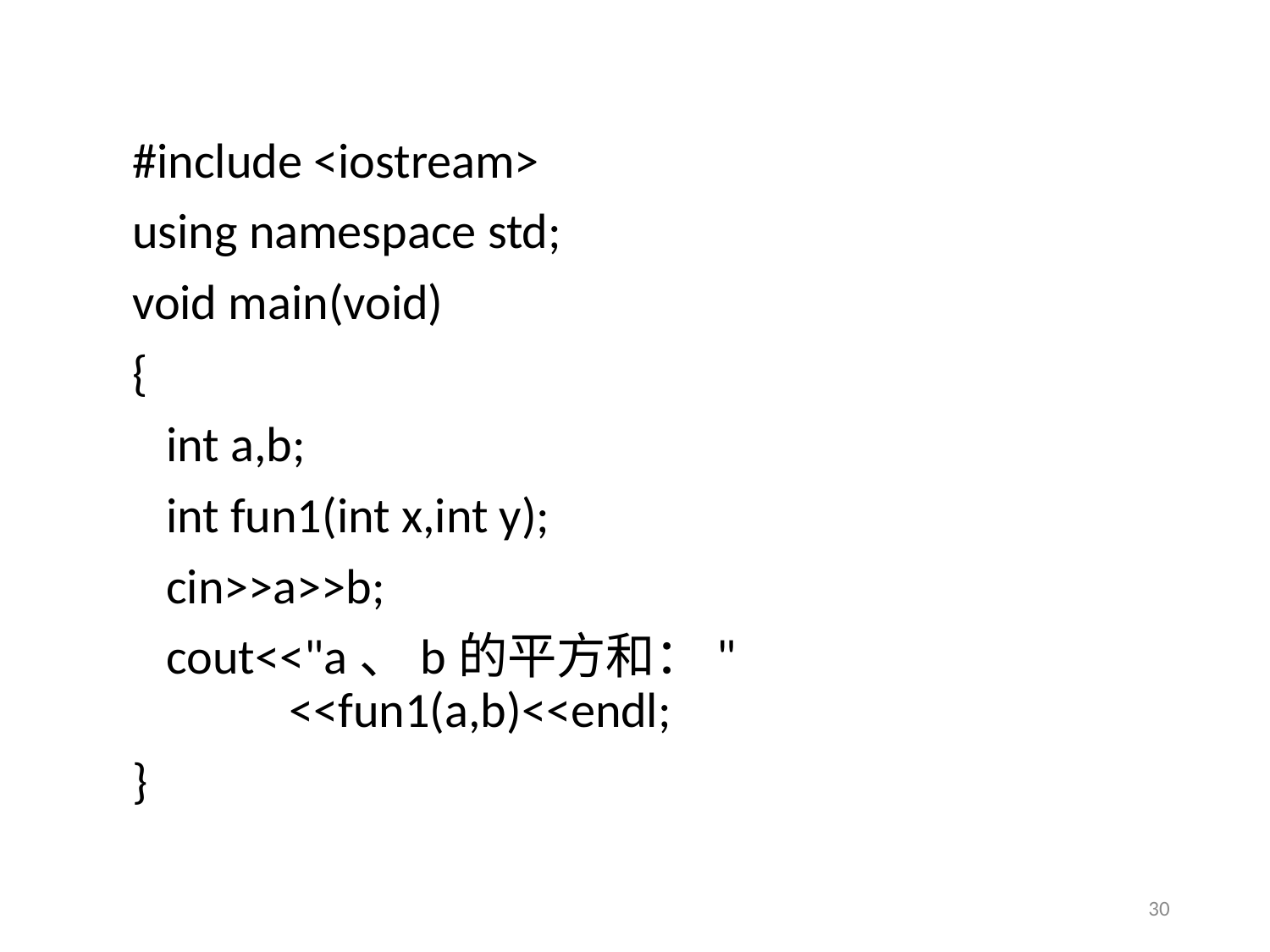

# 例3-6 输入两个整数，求平方和。
函数的声明与使用
#include <iostream>
using namespace std;
void main(void)
{
   int a,b;
   int fun1(int x,int y);
   cin>>a>>b;
   cout<<"a、b的平方和："
              <<fun1(a,b)<<endl;
}
30